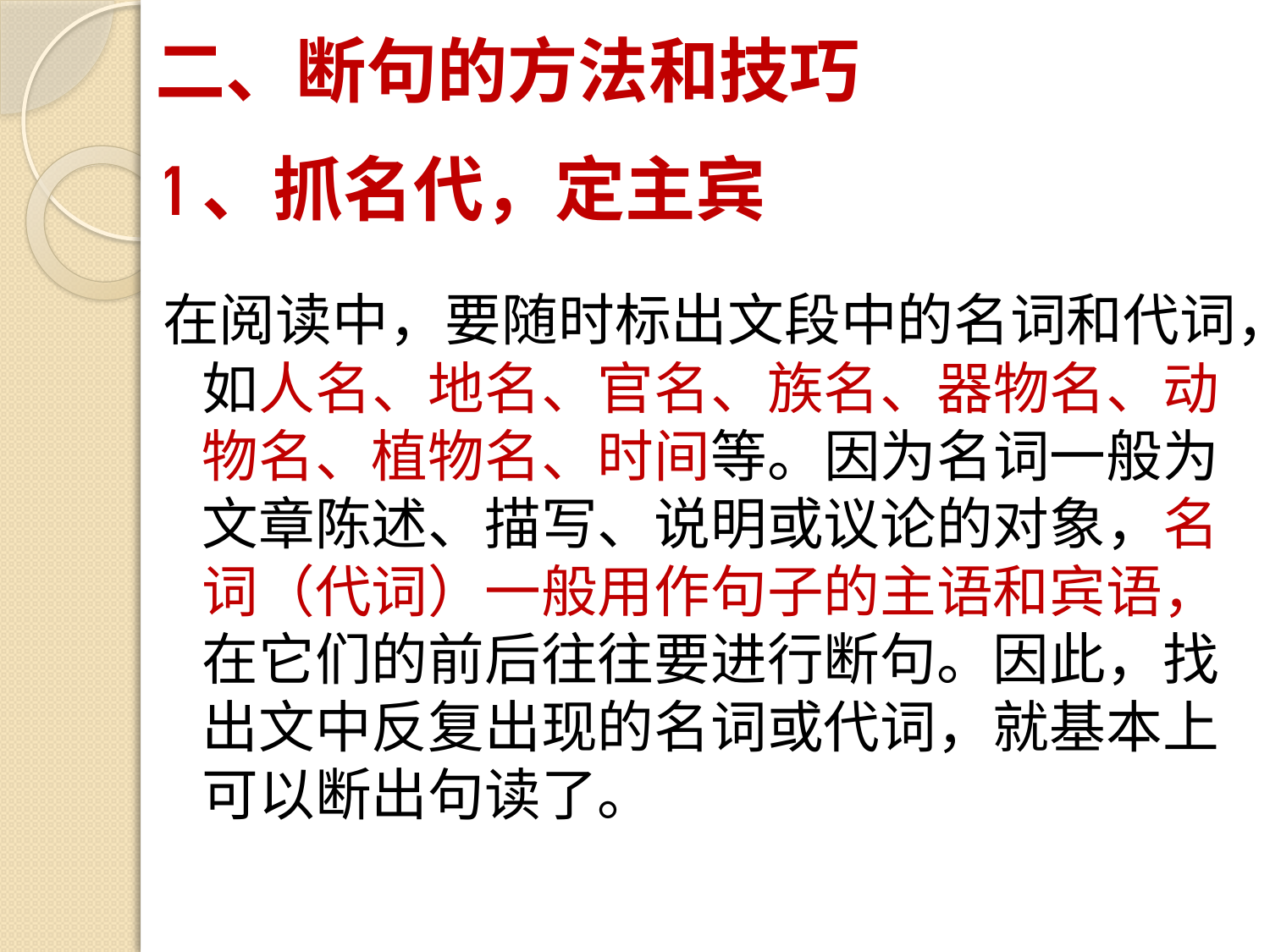

二、断句的方法和技巧
1、抓名代，定主宾

在阅读中，要随时标出文段中的名词和代词，如人名、地名、官名、族名、器物名、动物名、植物名、时间等。因为名词一般为文章陈述、描写、说明或议论的对象，名词（代词）一般用作句子的主语和宾语，在它们的前后往往要进行断句。因此，找出文中反复出现的名词或代词，就基本上可以断出句读了。